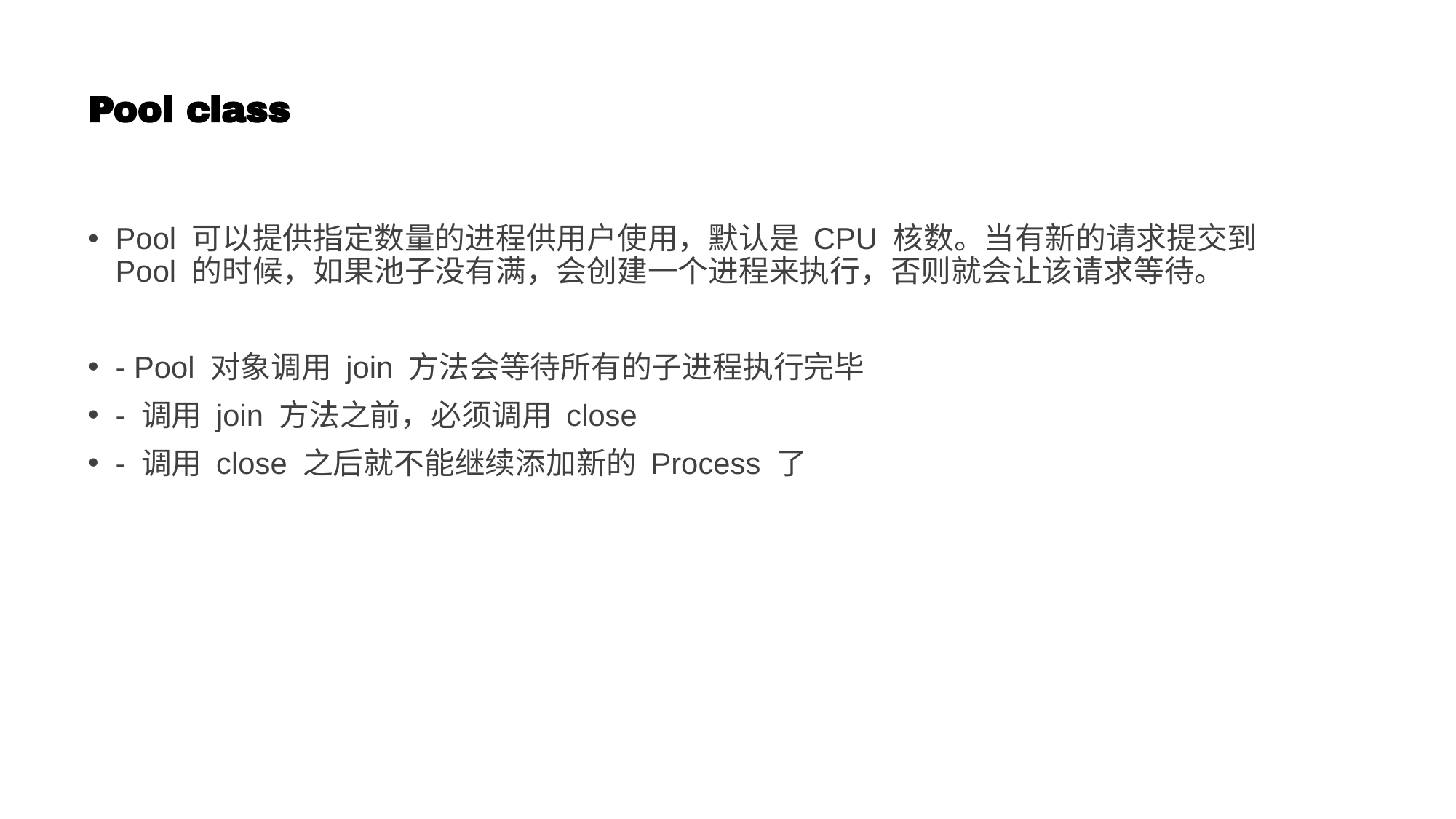

# Pool class
Pool 可以提供指定数量的进程供用户使用，默认是 CPU 核数。当有新的请求提交到 Pool 的时候，如果池子没有满，会创建一个进程来执行，否则就会让该请求等待。

- Pool 对象调用 join 方法会等待所有的子进程执行完毕
- 调用 join 方法之前，必须调用 close
- 调用 close 之后就不能继续添加新的 Process 了